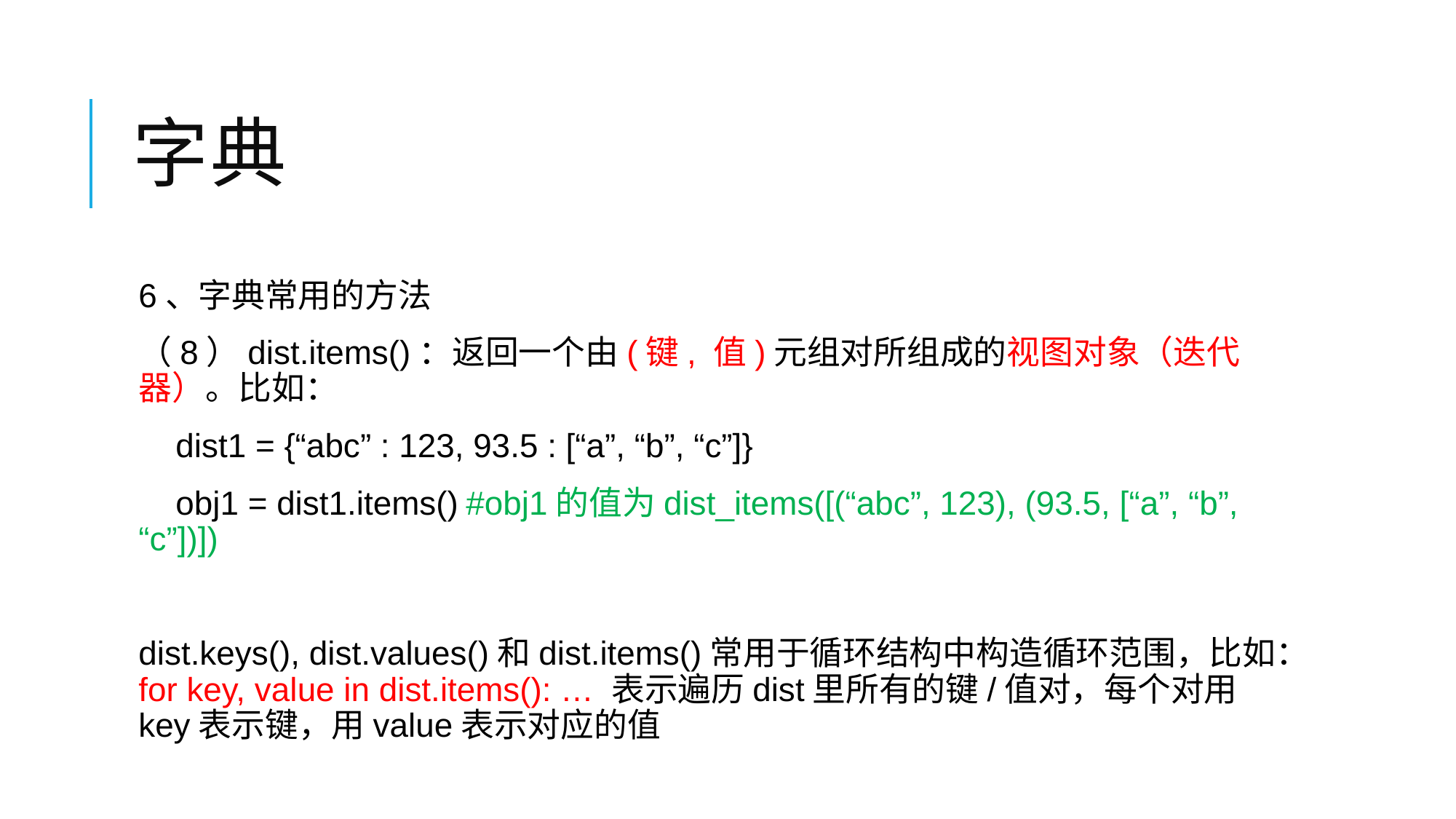

# 字典
6、字典常用的方法
（8）dist.items()：返回一个由(键, 值)元组对所组成的视图对象（迭代器）。比如：
    dist1 = {“abc” : 123, 93.5 : [“a”, “b”, “c”]}
    obj1 = dist1.items()	#obj1的值为dist_items([(“abc”, 123), (93.5, [“a”, “b”, “c”])])

dist.keys(), dist.values()和dist.items()常用于循环结构中构造循环范围，比如：for key, value in dist.items(): … 表示遍历dist里所有的键/值对，每个对用key表示键，用value表示对应的值